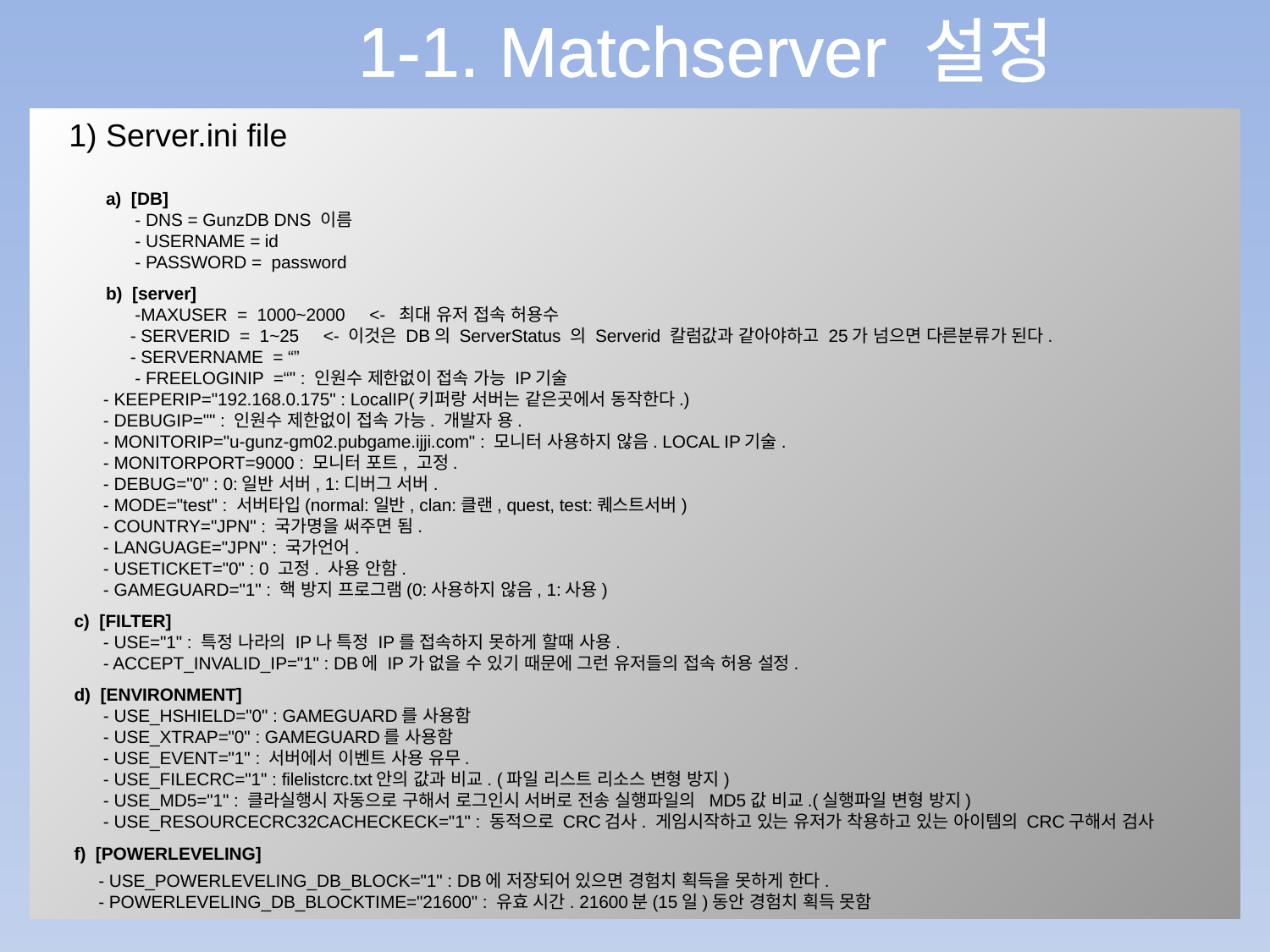

1-1. Matchserver 설정
   1) Server.ini file

a)  [DB]
      - DNS = GunzDB DNS 이름
      - USERNAME = id
      - PASSWORD =  password

b)  [server]
      -MAXUSER  =  1000~2000     <-  최대 유저 접속 허용수
     - SERVERID  =  1~25     <- 이것은 DB의 ServerStatus 의 Serverid 칼럼값과 같아야하고 25가 넘으면 다른분류가 된다.
     - SERVERNAME  = “”
      - FREELOGINIP  =“" : 인원수 제한없이 접속 가능 IP기술
      - KEEPERIP="192.168.0.175" : LocalIP(키퍼랑 서버는 같은곳에서 동작한다.)
      - DEBUGIP="" : 인원수 제한없이 접속 가능. 개발자 용.
      - MONITORIP="u-gunz-gm02.pubgame.ijji.com" : 모니터 사용하지 않음. LOCAL IP기술.
      - MONITORPORT=9000 : 모니터 포트, 고정.
      - DEBUG="0" : 0:일반 서버, 1:디버그 서버.
      - MODE="test" : 서버타입(normal:일반, clan:클랜, quest, test:퀘스트서버)
      - COUNTRY="JPN" : 국가명을 써주면 됨.
      - LANGUAGE="JPN" : 국가언어.
      - USETICKET="0" : 0 고정. 사용 안함.
      - GAMEGUARD="1" : 핵 방지 프로그램(0:사용하지 않음, 1:사용)

c)  [FILTER]
      - USE="1" : 특정 나라의 IP나 특정 IP를 접속하지 못하게 할때 사용.
      - ACCEPT_INVALID_IP="1" : DB에 IP가 없을 수 있기 때문에 그런 유저들의 접속 허용 설정.

d)  [ENVIRONMENT]
      - USE_HSHIELD="0" : GAMEGUARD를 사용함
      - USE_XTRAP="0" : GAMEGUARD를 사용함
      - USE_EVENT="1" : 서버에서 이벤트 사용 유무.
      - USE_FILECRC="1" : filelistcrc.txt안의 값과 비교. (파일 리스트 리소스 변형 방지)
      - USE_MD5="1" : 클라실행시 자동으로 구해서 로그인시 서버로 전송 실행파일의  MD5값 비교.(실행파일 변형 방지)
      - USE_RESOURCECRC32CACHECKECK="1" : 동적으로 CRC검사. 게임시작하고 있는 유저가 착용하고 있는 아이템의 CRC구해서 검사

f)  [POWERLEVELING]

     - USE_POWERLEVELING_DB_BLOCK="1" : DB에 저장되어 있으면 경험치 획득을 못하게 한다.
     - POWERLEVELING_DB_BLOCKTIME="21600" : 유효 시간. 21600분(15일)동안 경험치 획득 못함